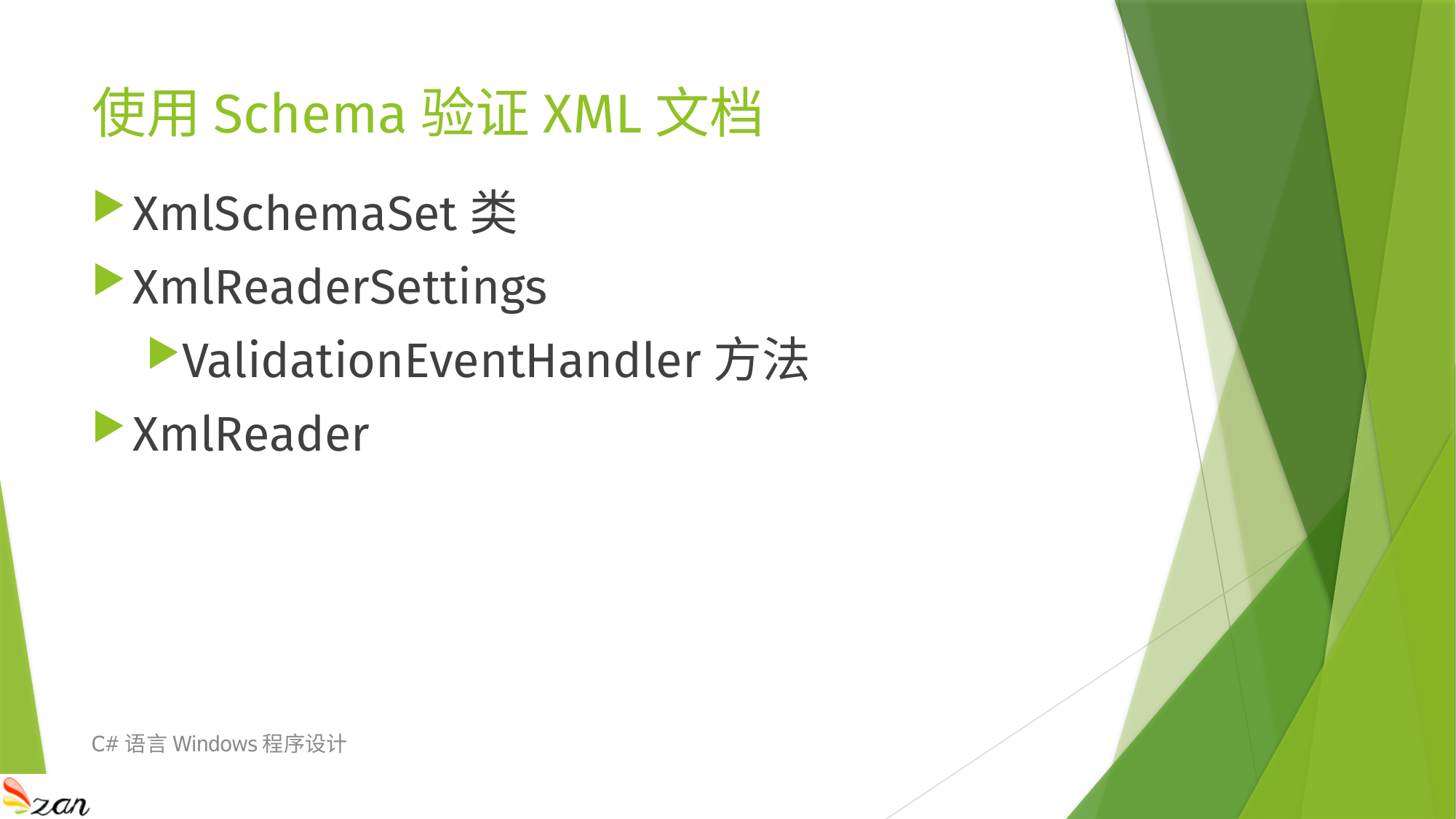

# 使用Schema验证XML文档
XmlSchemaSet类
XmlReaderSettings
ValidationEventHandler方法
XmlReader
C#语言Windows程序设计